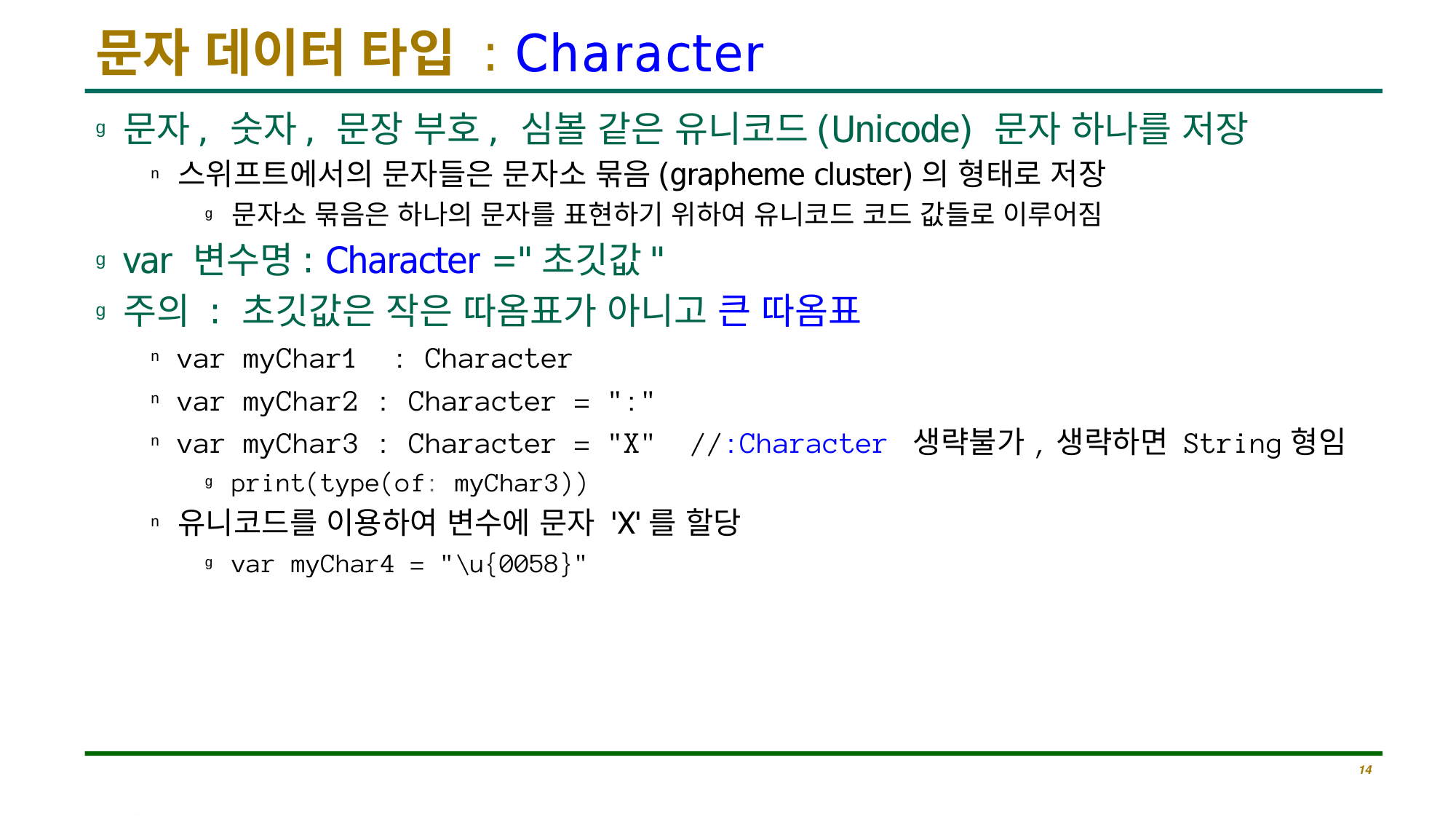

# 문자 데이터 타입 : Character
문자, 숫자, 문장 부호, 심볼 같은 유니코드(Unicode) 문자 하나를 저장
스위프트에서의 문자들은 문자소 묶음(grapheme cluster)의 형태로 저장
문자소 묶음은 하나의 문자를 표현하기 위하여 유니코드 코드 값들로 이루어짐
var 변수명: Character ="초깃값"
주의 : 초깃값은 작은 따옴표가 아니고 큰 따옴표
var myChar1  : Character
var myChar2 : Character = ":"
var myChar3 : Character = "X"  //:Character 생략불가,생략하면 String형임
print(type(of: myChar3))
유니코드를 이용하여 변수에 문자 'X'를 할당
var myChar4 = "\u{0058}"